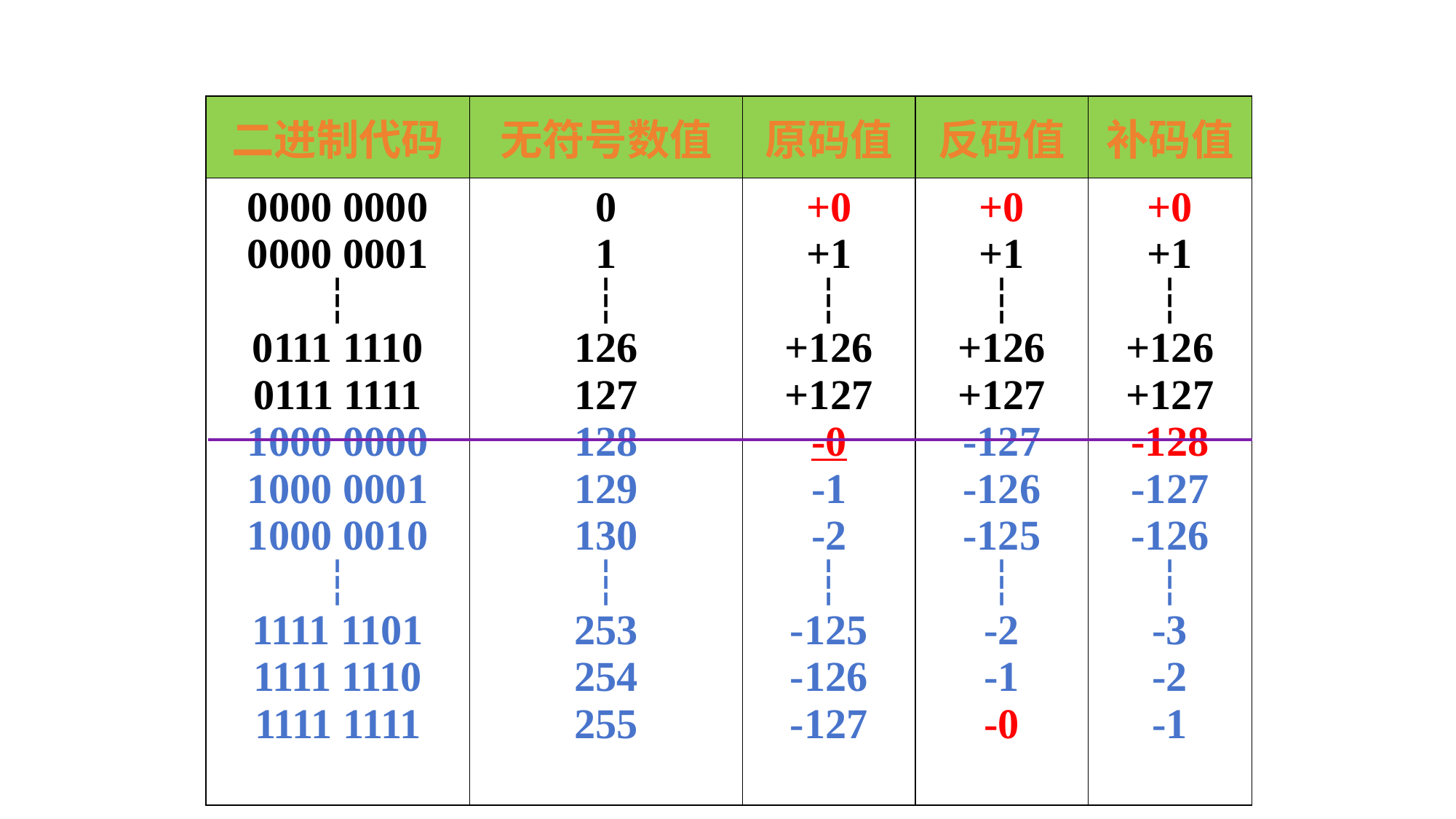

| 二进制代码 | 无符号数值 | 原码值 | 反码值 | 补码值 |
| --- | --- | --- | --- | --- |
| 0000 0000 0000 0001 ┆ 0111 1110 0111 1111 1000 0000 1000 0001 1000 0010 ┆ 1111 1101 1111 1110 1111 1111 | 0 1 ┆ 126 127 128 129 130 ┆ 253 254 255 | +0 +1 ┆ +126 +127 -0 -1 -2 ┆ -125 -126 -127 | +0 +1 ┆ +126 +127 -127 -126 -125 ┆ -2 -1 -0 | +0 +1 ┆ +126 +127 -128 -127 -126 ┆ -3 -2 -1 |